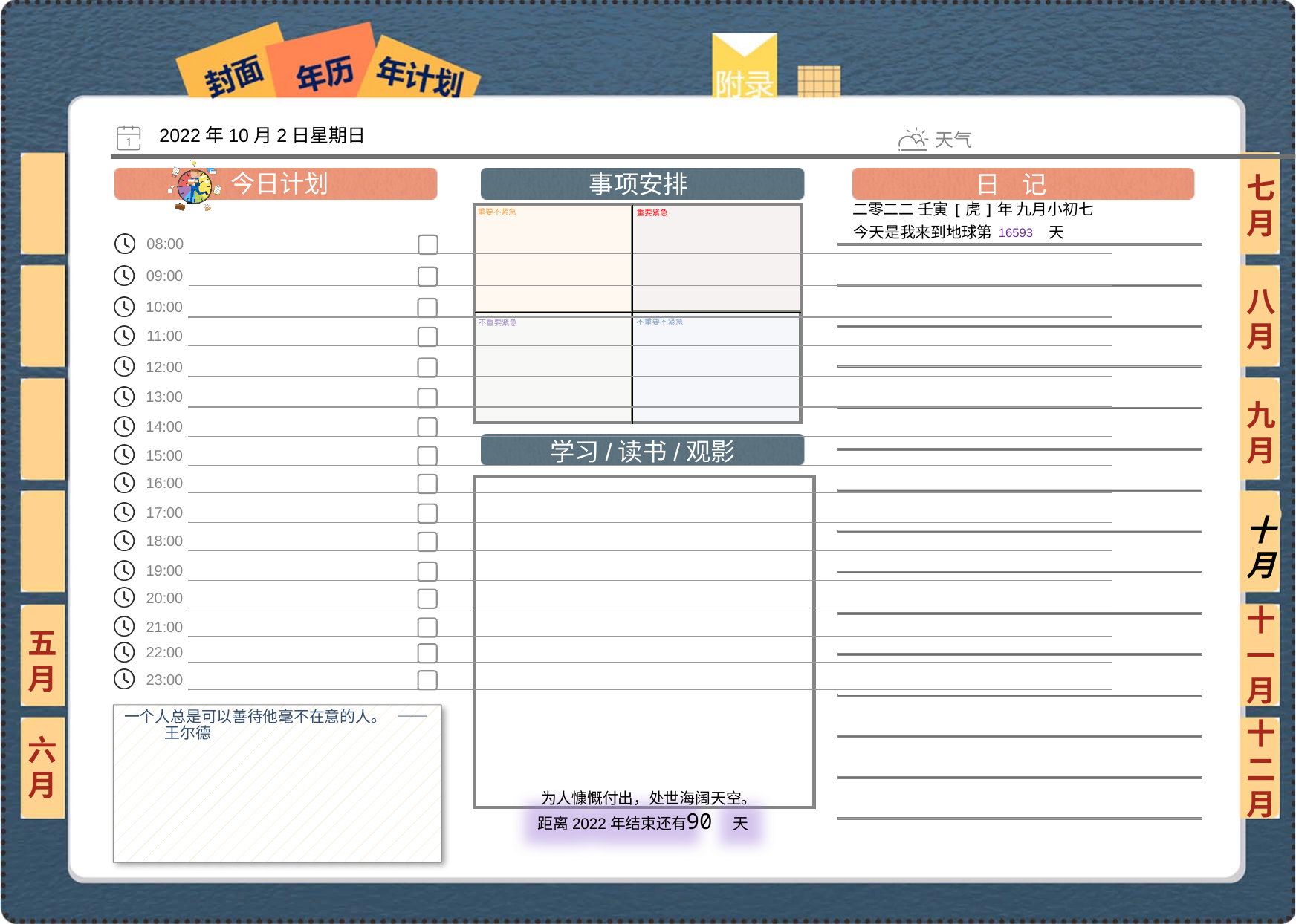

2022年10月2日星期日
七月
二零二二 壬寅[虎]年 九月小初七
16593
八月
九月
十月
十一月
五月
一个人总是可以善待他毫不在意的人。   —— 王尔德

六月
十二月
90
 为人慷慨付出，处世海阔天空。